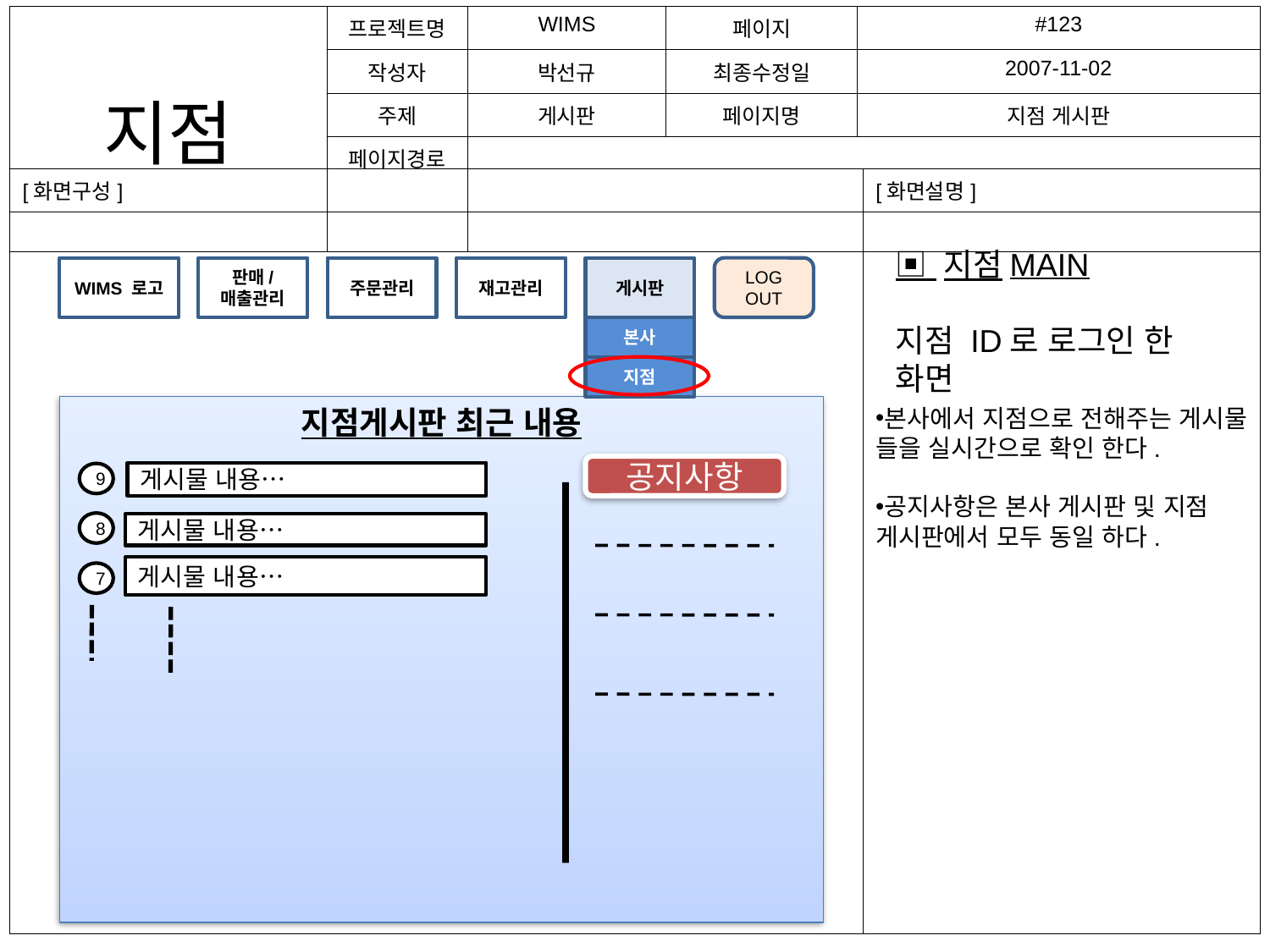

| 지점 | 프로젝트명 | WIMS | 페이지 | #123 |
| --- | --- | --- | --- | --- |
|  | 작성자 | 박선규 | 최종수정일 | 2007-11-02 |
|  | 주제 | 게시판 | 페이지명 | 지점 게시판 |
|  | 페이지경로 |  |  |  |
| [화면구성] | [화면설명] |
| --- | --- |
|  |  |
▣ 지점MAIN

지점 ID로 로그인 한 화면

게시판
WIMS 로고
판매/
매출관리
주문관리
재고관리
LOG OUT
본사

지점
지점게시판 최근 내용
본사에서 지점으로 전해주는 게시물 들을 실시간으로 확인 한다.

공지사항은 본사 게시판 및 지점 게시판에서 모두 동일 하다.

공지사항
게시물 내용…
9
8
게시물 내용…
게시물 내용…
7